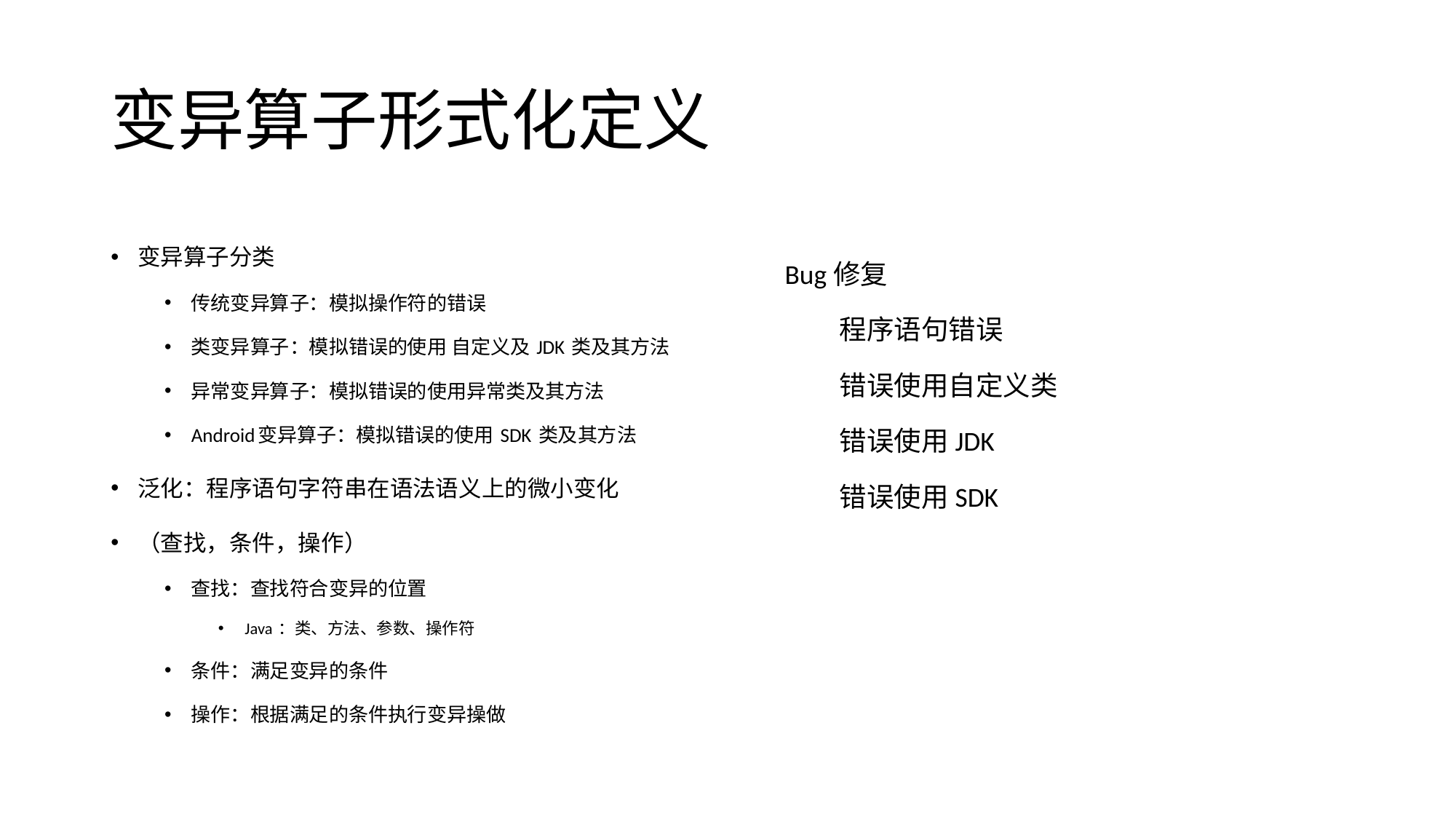

# 变异算子形式化定义
变异算子分类
传统变异算子：模拟操作符的错误
类变异算子：模拟错误的使用 自定义及 JDK 类及其方法
异常变异算子：模拟错误的使用异常类及其方法
Android变异算子：模拟错误的使用 SDK 类及其方法
泛化：程序语句字符串在语法语义上的微小变化
（查找，条件，操作）
查找：查找符合变异的位置
Java ：类、方法、参数、操作符
条件：满足变异的条件
操作：根据满足的条件执行变异操做

Bug修复
程序语句错误
错误使用自定义类
错误使用JDK
错误使用SDK